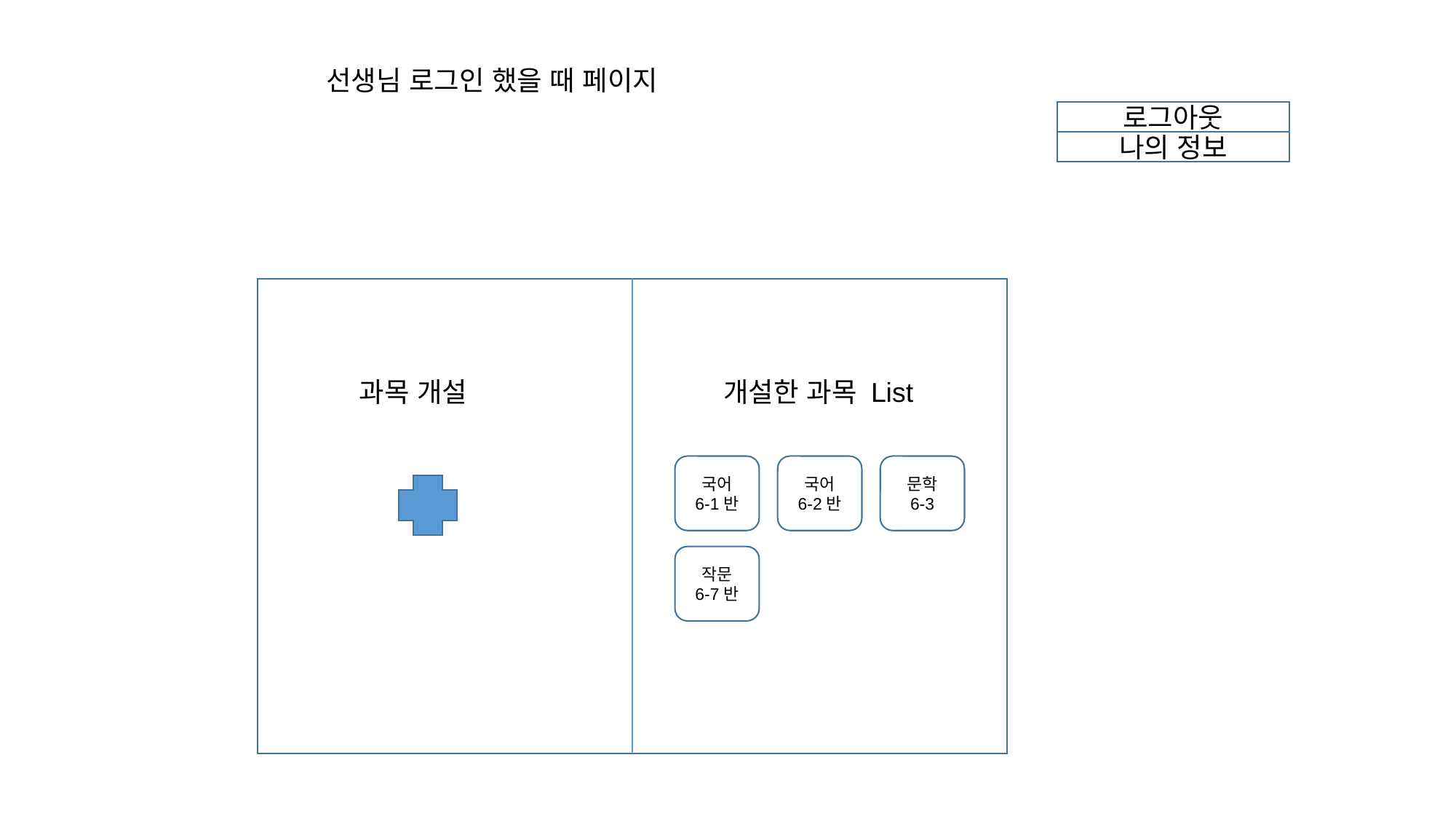

선생님 로그인 했을 때 페이지
로그아웃
나의 정보

과목 개설
개설한 과목 List
국어
6-1반
국어
6-2반
문학
6-3

작문
6-7반